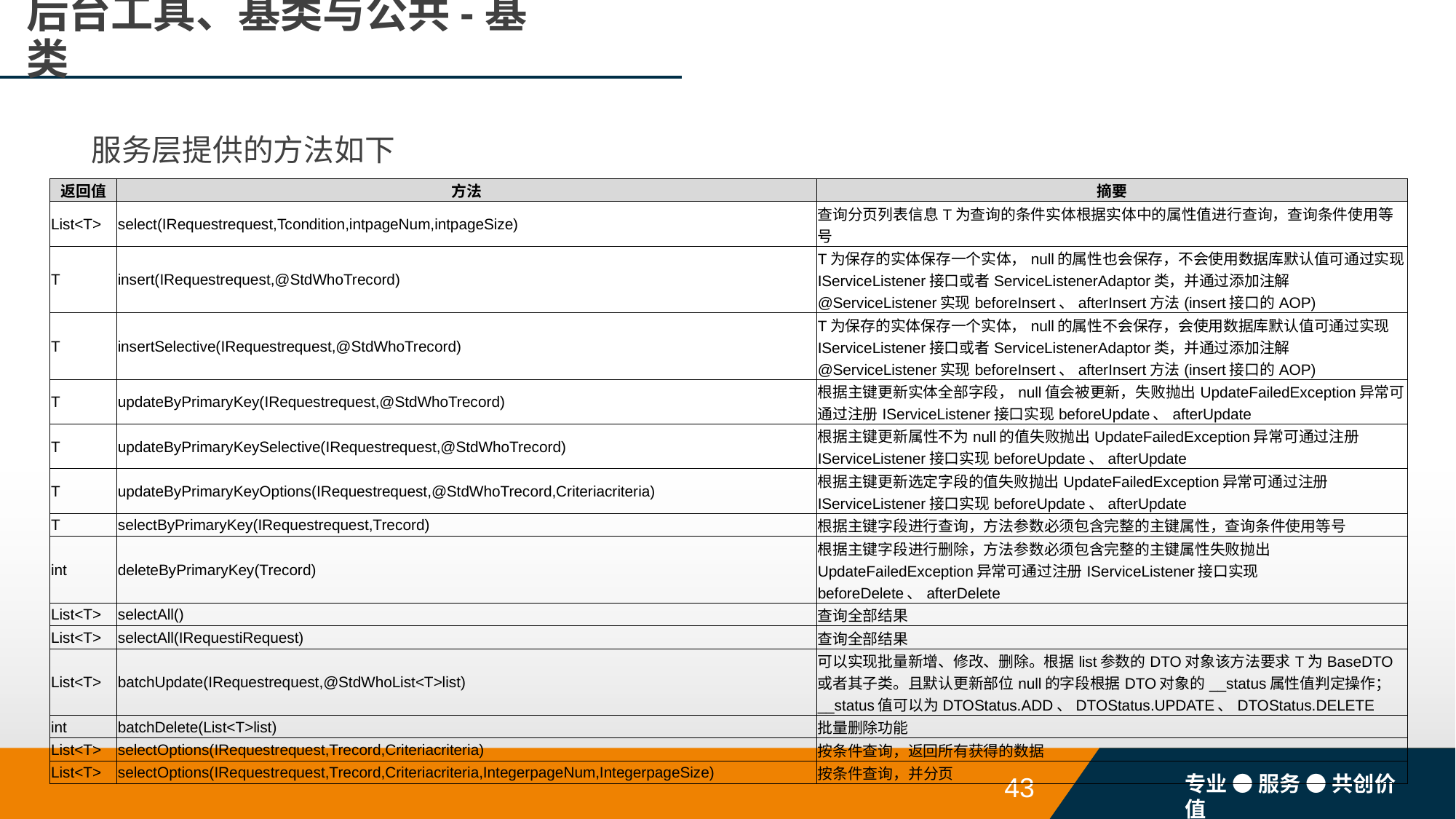

# 后台工具、基类与公共-基类
服务层提供的方法如下
| 返回值 | 方法 | 摘要 |
| --- | --- | --- |
| List<T> | select(IRequestrequest,Tcondition,intpageNum,intpageSize) | 查询分页列表信息T为查询的条件实体根据实体中的属性值进行查询，查询条件使用等号 |
| T | insert(IRequestrequest,@StdWhoTrecord) | T为保存的实体保存一个实体，null的属性也会保存，不会使用数据库默认值可通过实现IServiceListener接口或者ServiceListenerAdaptor类，并通过添加注解@ServiceListener实现beforeInsert、afterInsert方法(insert接口的AOP) |
| T | insertSelective(IRequestrequest,@StdWhoTrecord) | T为保存的实体保存一个实体，null的属性不会保存，会使用数据库默认值可通过实现IServiceListener接口或者ServiceListenerAdaptor类，并通过添加注解@ServiceListener实现beforeInsert、afterInsert方法(insert接口的AOP) |
| T | updateByPrimaryKey(IRequestrequest,@StdWhoTrecord) | 根据主键更新实体全部字段，null值会被更新，失败抛出UpdateFailedException异常可通过注册IServiceListener接口实现beforeUpdate、afterUpdate |
| T | updateByPrimaryKeySelective(IRequestrequest,@StdWhoTrecord) | 根据主键更新属性不为null的值失败抛出UpdateFailedException异常可通过注册IServiceListener接口实现beforeUpdate、afterUpdate |
| T | updateByPrimaryKeyOptions(IRequestrequest,@StdWhoTrecord,Criteriacriteria) | 根据主键更新选定字段的值失败抛出UpdateFailedException异常可通过注册IServiceListener接口实现beforeUpdate、afterUpdate |
| T | selectByPrimaryKey(IRequestrequest,Trecord) | 根据主键字段进行查询，方法参数必须包含完整的主键属性，查询条件使用等号 |
| int | deleteByPrimaryKey(Trecord) | 根据主键字段进行删除，方法参数必须包含完整的主键属性失败抛出UpdateFailedException异常可通过注册IServiceListener接口实现beforeDelete、afterDelete |
| List<T> | selectAll() | 查询全部结果 |
| List<T> | selectAll(IRequestiRequest) | 查询全部结果 |
| List<T> | batchUpdate(IRequestrequest,@StdWhoList<T>list) | 可以实现批量新增、修改、删除。根据list参数的DTO对象该方法要求T为BaseDTO或者其子类。且默认更新部位null的字段根据DTO对象的\_\_status属性值判定操作；\_\_status值可以为DTOStatus.ADD、DTOStatus.UPDATE、DTOStatus.DELETE |
| int | batchDelete(List<T>list) | 批量删除功能 |
| List<T> | selectOptions(IRequestrequest,Trecord,Criteriacriteria) | 按条件查询，返回所有获得的数据 |
| List<T> | selectOptions(IRequestrequest,Trecord,Criteriacriteria,IntegerpageNum,IntegerpageSize) | 按条件查询，并分页 |